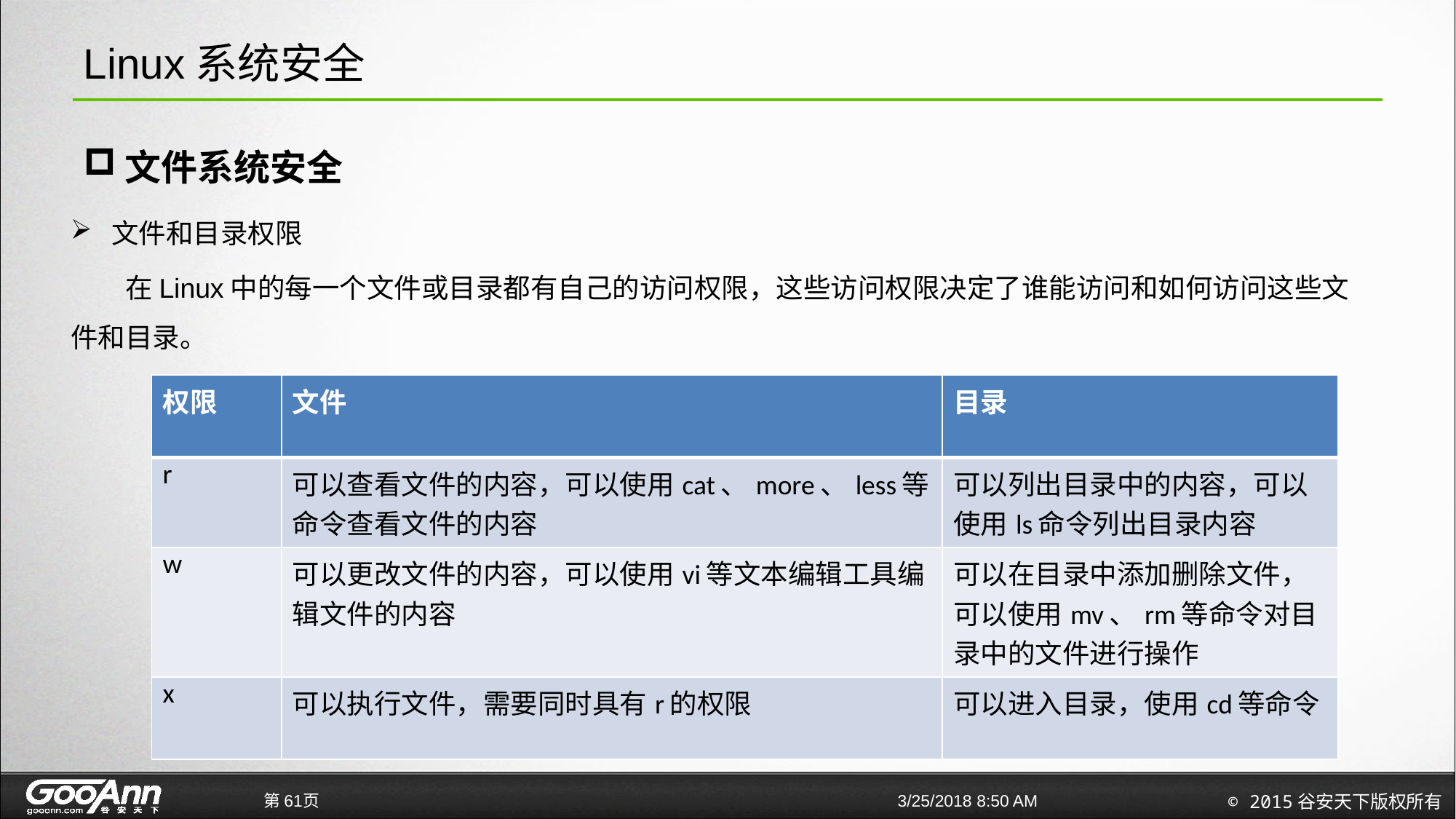

# Linux系统安全
文件系统安全
文件和目录权限
在Linux中的每一个文件或目录都有自己的访问权限，这些访问权限决定了谁能访问和如何访问这些文件和目录。

| 权限 | 文件 | 目录 |
| --- | --- | --- |
| r | 可以查看文件的内容，可以使用cat、more、less等命令查看文件的内容 | 可以列出目录中的内容，可以使用ls命令列出目录内容 |
| w | 可以更改文件的内容，可以使用vi等文本编辑工具编辑文件的内容 | 可以在目录中添加删除文件，可以使用mv、rm等命令对目录中的文件进行操作 |
| x | 可以执行文件，需要同时具有r的权限 | 可以进入目录，使用cd等命令 |